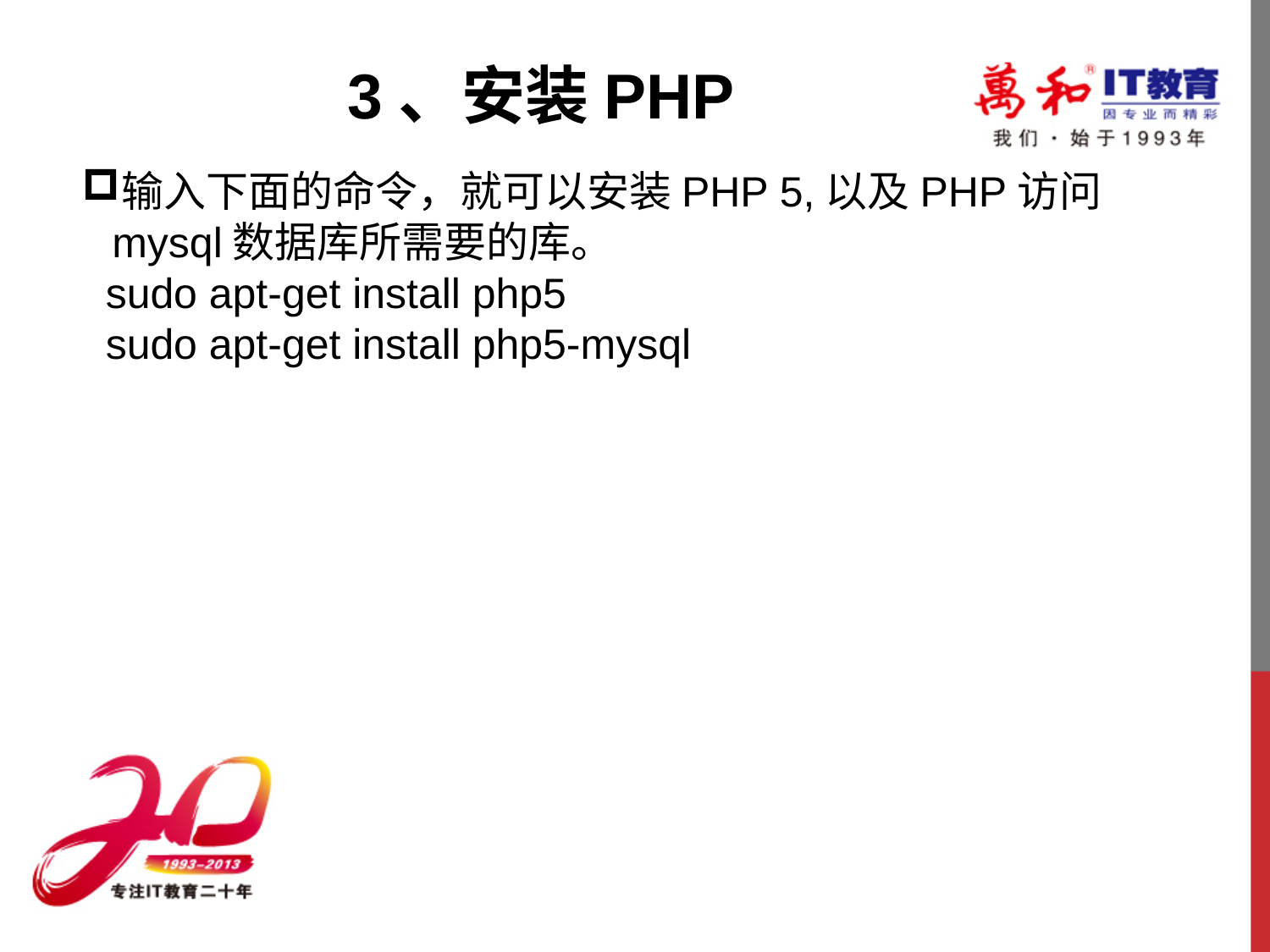

3、安装PHP
输入下面的命令，就可以安装PHP 5,以及PHP访问mysql数据库所需要的库。
  sudo apt-get install php5
  sudo apt-get install php5-mysql